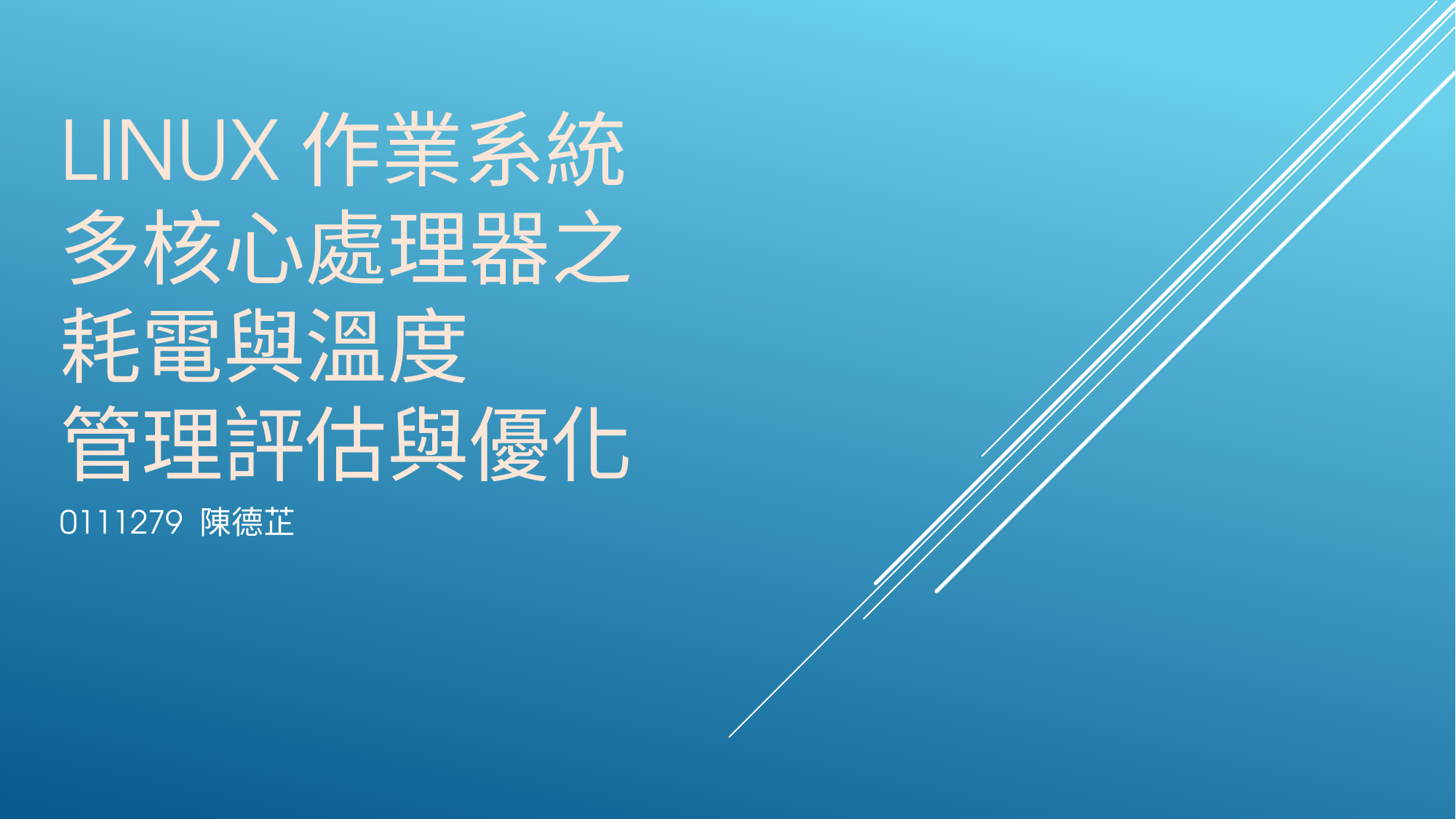

# Linux作業系統 多核⼼處理器之 耗電與溫度 管理評估與優化
0111279 陳德芷